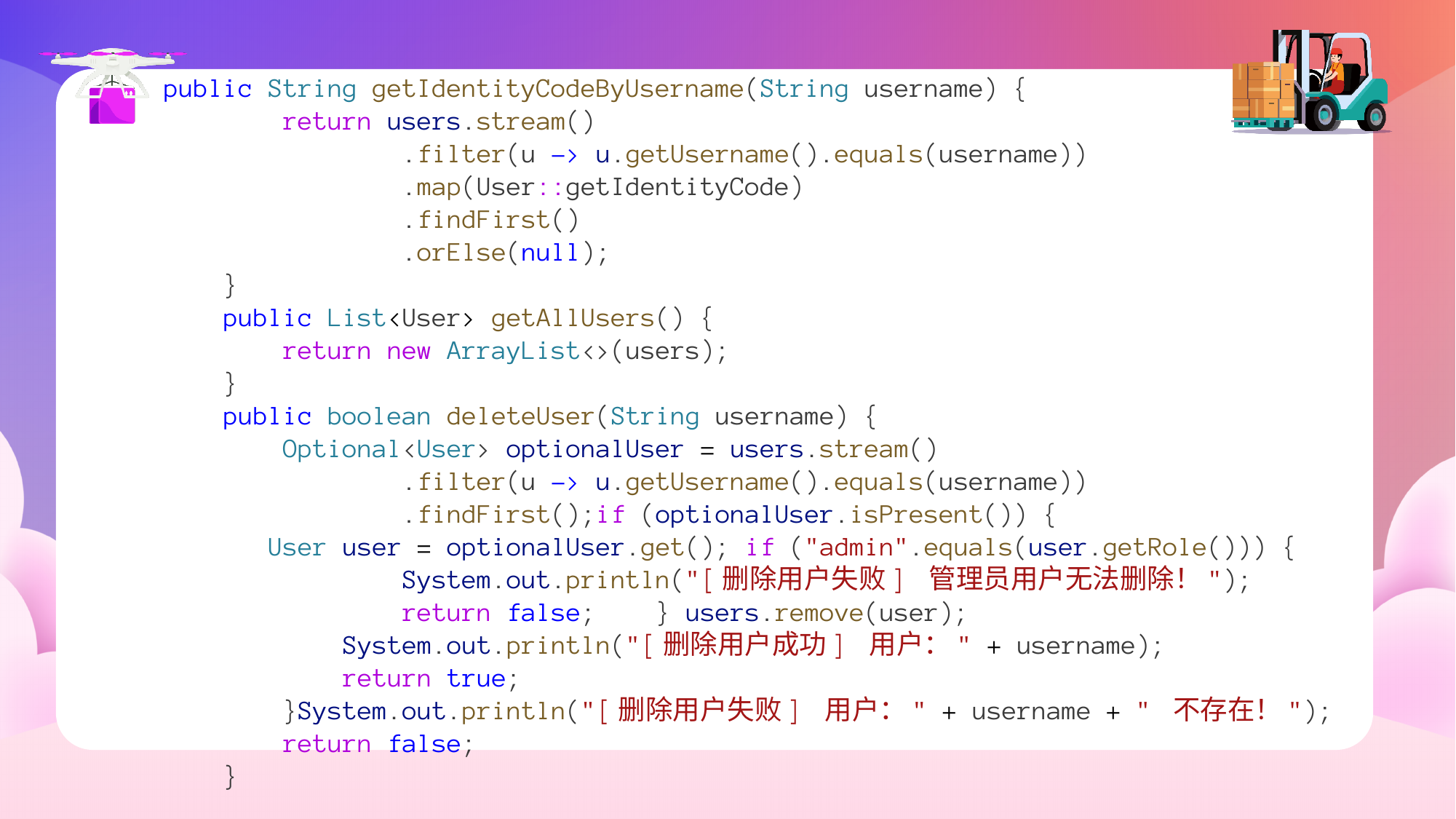

public String getIdentityCodeByUsername(String username) {
        return users.stream()
                .filter(u -> u.getUsername().equals(username))
                .map(User::getIdentityCode)
                .findFirst()
                .orElse(null);
    }
    public List<User> getAllUsers() {
        return new ArrayList<>(users);
    }
    public boolean deleteUser(String username) {
        Optional<User> optionalUser = users.stream()
                .filter(u -> u.getUsername().equals(username))
                .findFirst();if (optionalUser.isPresent()) {
       User user = optionalUser.get(); if ("admin".equals(user.getRole())) {
                System.out.println("[删除用户失败] 管理员用户无法删除！");
                return false;    } users.remove(user);
            System.out.println("[删除用户成功] 用户：" + username);
            return true;
        }System.out.println("[删除用户失败] 用户：" + username + " 不存在！");
        return false;
    }